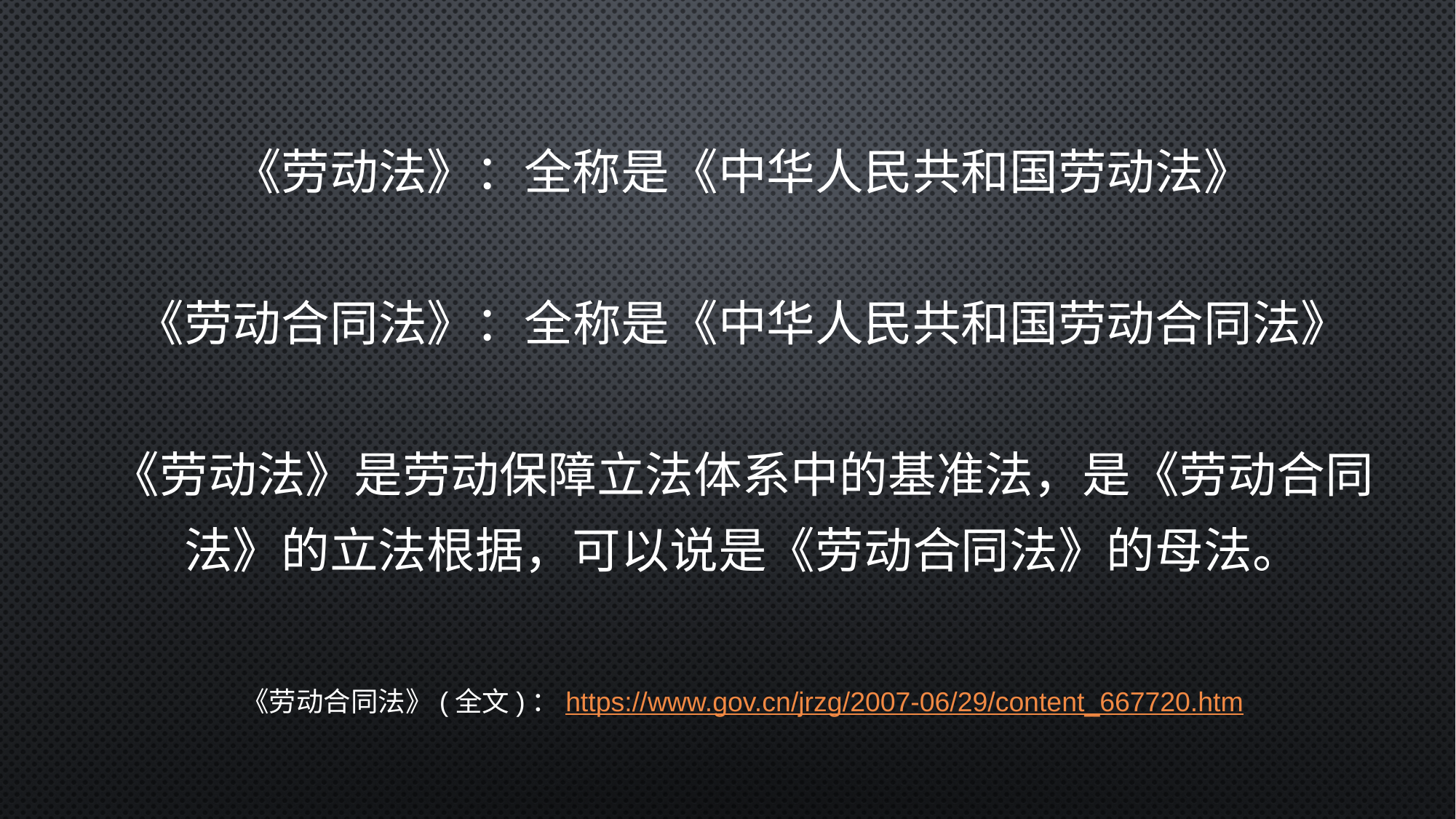

《劳动法》：全称是《中华人民共和国劳动法》

《劳动合同法》：全称是《中华人民共和国劳动合同法》

《劳动法》是劳动保障立法体系中的基准法，是《劳动合同法》的立法根据，可以说是《劳动合同法》的母法。
《劳动合同法》(全文)：https://www.gov.cn/jrzg/2007-06/29/content_667720.htm